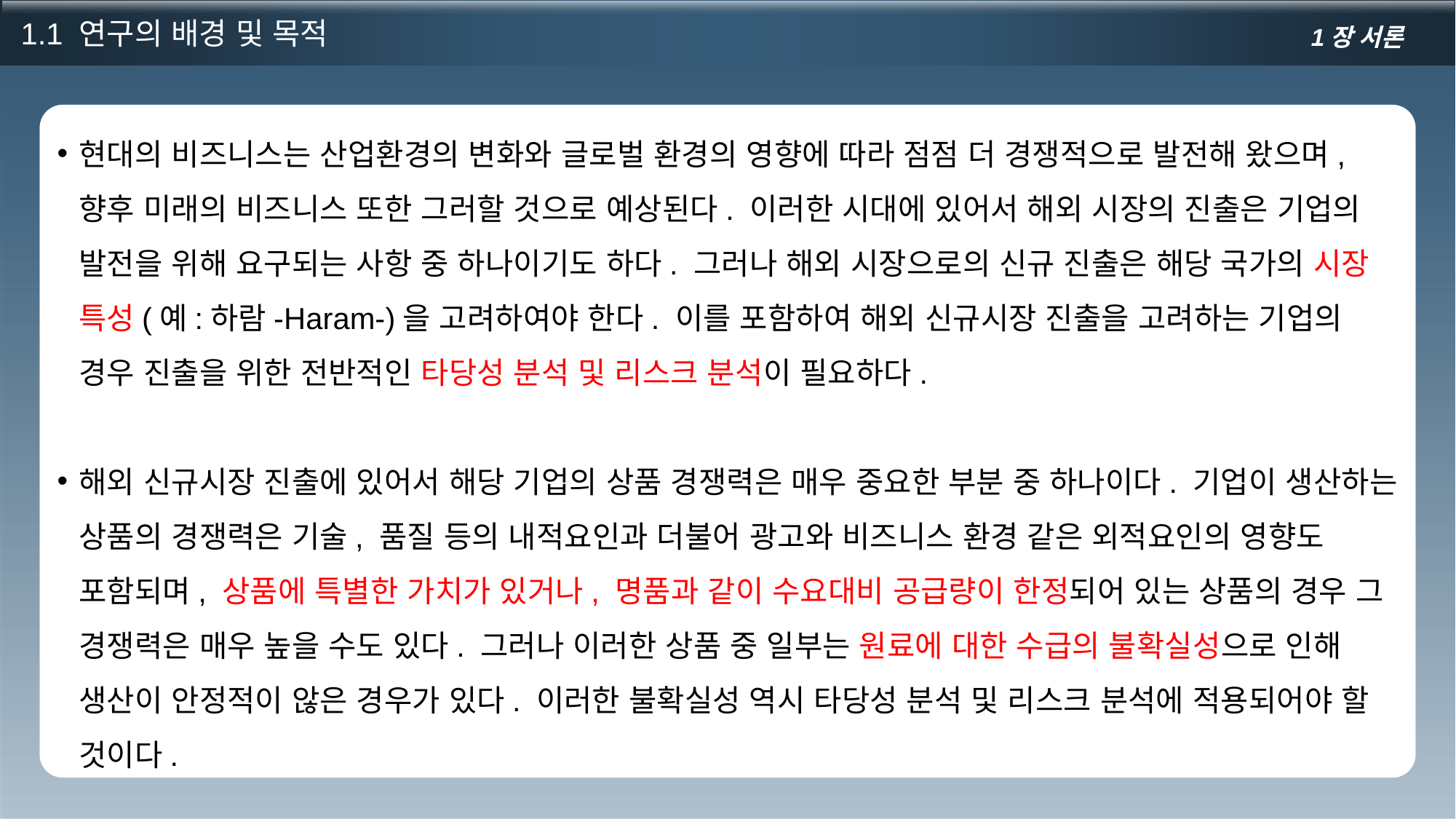

1.1 연구의 배경 및 목적
1장 서론
현대의 비즈니스는 산업환경의 변화와 글로벌 환경의 영향에 따라 점점 더 경쟁적으로 발전해 왔으며, 향후 미래의 비즈니스 또한 그러할 것으로 예상된다. 이러한 시대에 있어서 해외 시장의 진출은 기업의 발전을 위해 요구되는 사항 중 하나이기도 하다. 그러나 해외 시장으로의 신규 진출은 해당 국가의 시장 특성(예:하람-Haram-)을 고려하여야 한다. 이를 포함하여 해외 신규시장 진출을 고려하는 기업의 경우 진출을 위한 전반적인 타당성 분석 및 리스크 분석이 필요하다.

해외 신규시장 진출에 있어서 해당 기업의 상품 경쟁력은 매우 중요한 부분 중 하나이다. 기업이 생산하는 상품의 경쟁력은 기술, 품질 등의 내적요인과 더불어 광고와 비즈니스 환경 같은 외적요인의 영향도 포함되며, 상품에 특별한 가치가 있거나, 명품과 같이 수요대비 공급량이 한정되어 있는 상품의 경우 그 경쟁력은 매우 높을 수도 있다. 그러나 이러한 상품 중 일부는 원료에 대한 수급의 불확실성으로 인해 생산이 안정적이 않은 경우가 있다. 이러한 불확실성 역시 타당성 분석 및 리스크 분석에 적용되어야 할 것이다.